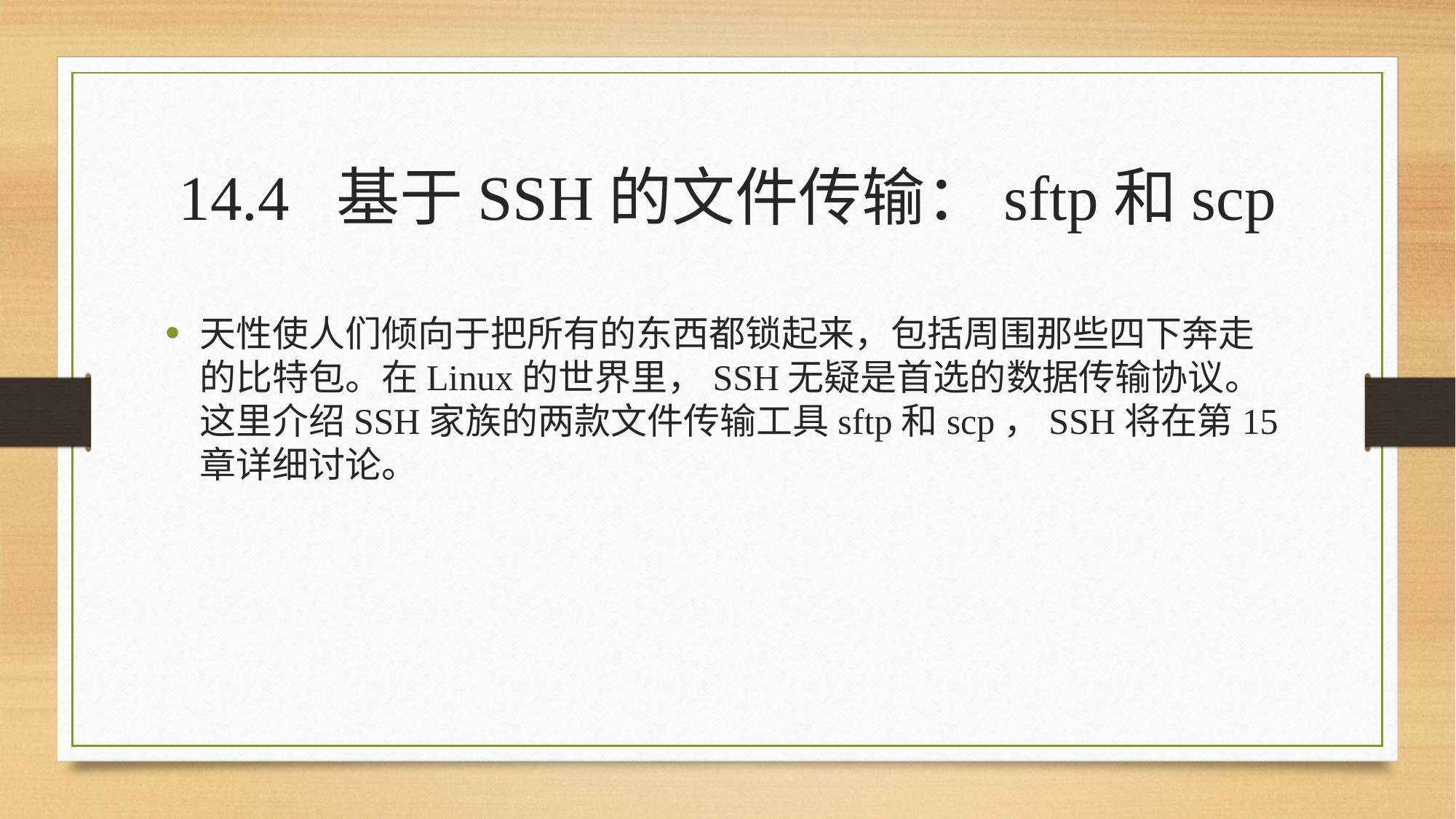

14.4  基于SSH的文件传输：sftp和scp
天性使人们倾向于把所有的东西都锁起来，包括周围那些四下奔走的比特包。在Linux的世界里，SSH无疑是首选的数据传输协议。这里介绍SSH家族的两款文件传输工具sftp和scp，SSH将在第15章详细讨论。